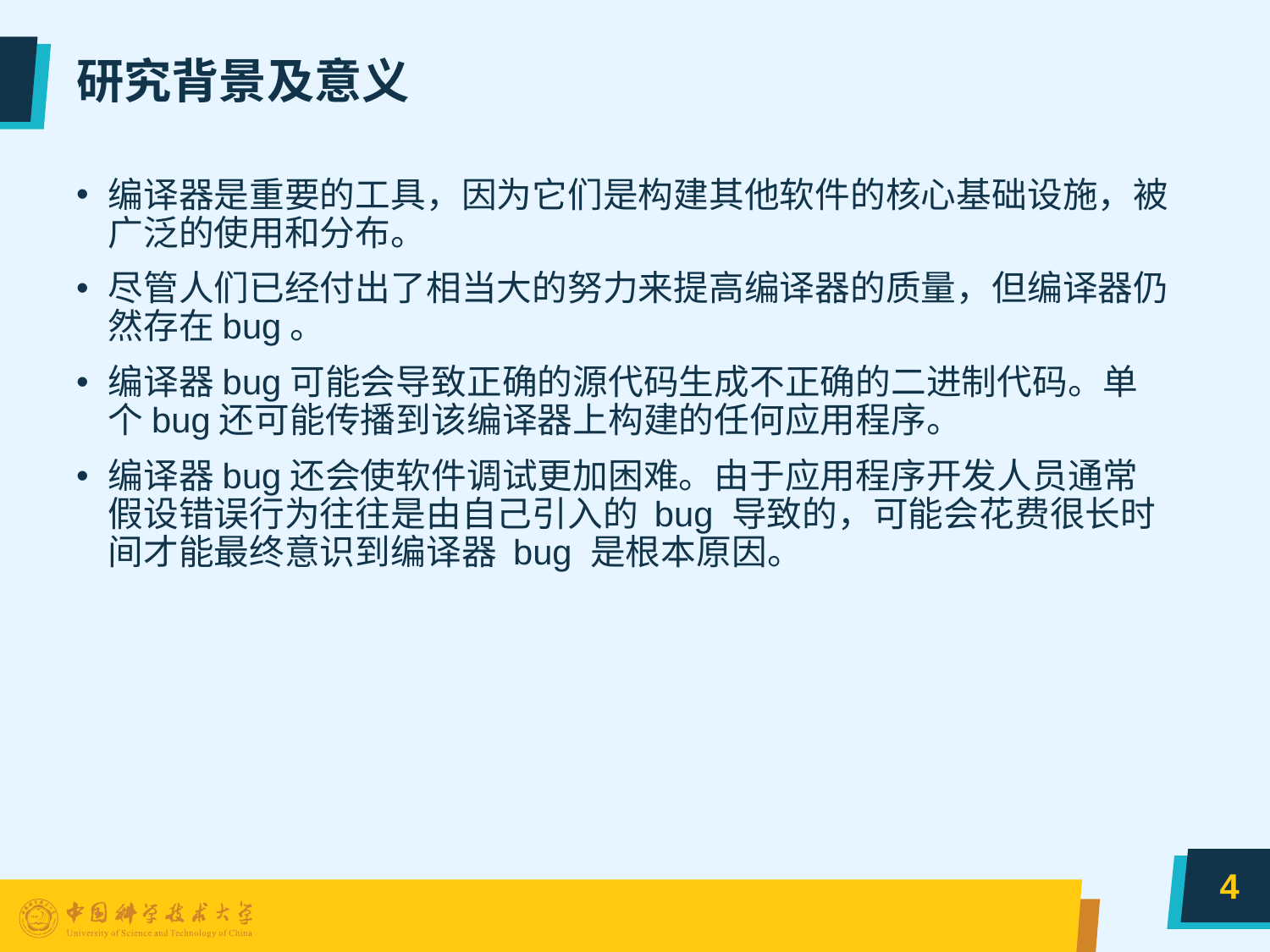

# 研究背景及意义
编译器是重要的工具，因为它们是构建其他软件的核心基础设施，被广泛的使用和分布。
尽管人们已经付出了相当大的努力来提高编译器的质量，但编译器仍然存在bug。
编译器bug可能会导致正确的源代码生成不正确的二进制代码。单个bug还可能传播到该编译器上构建的任何应用程序。
编译器bug还会使软件调试更加困难。由于应用程序开发人员通常假设错误行为往往是由自己引入的 bug 导致的，可能会花费很长时间才能最终意识到编译器 bug 是根本原因。

4